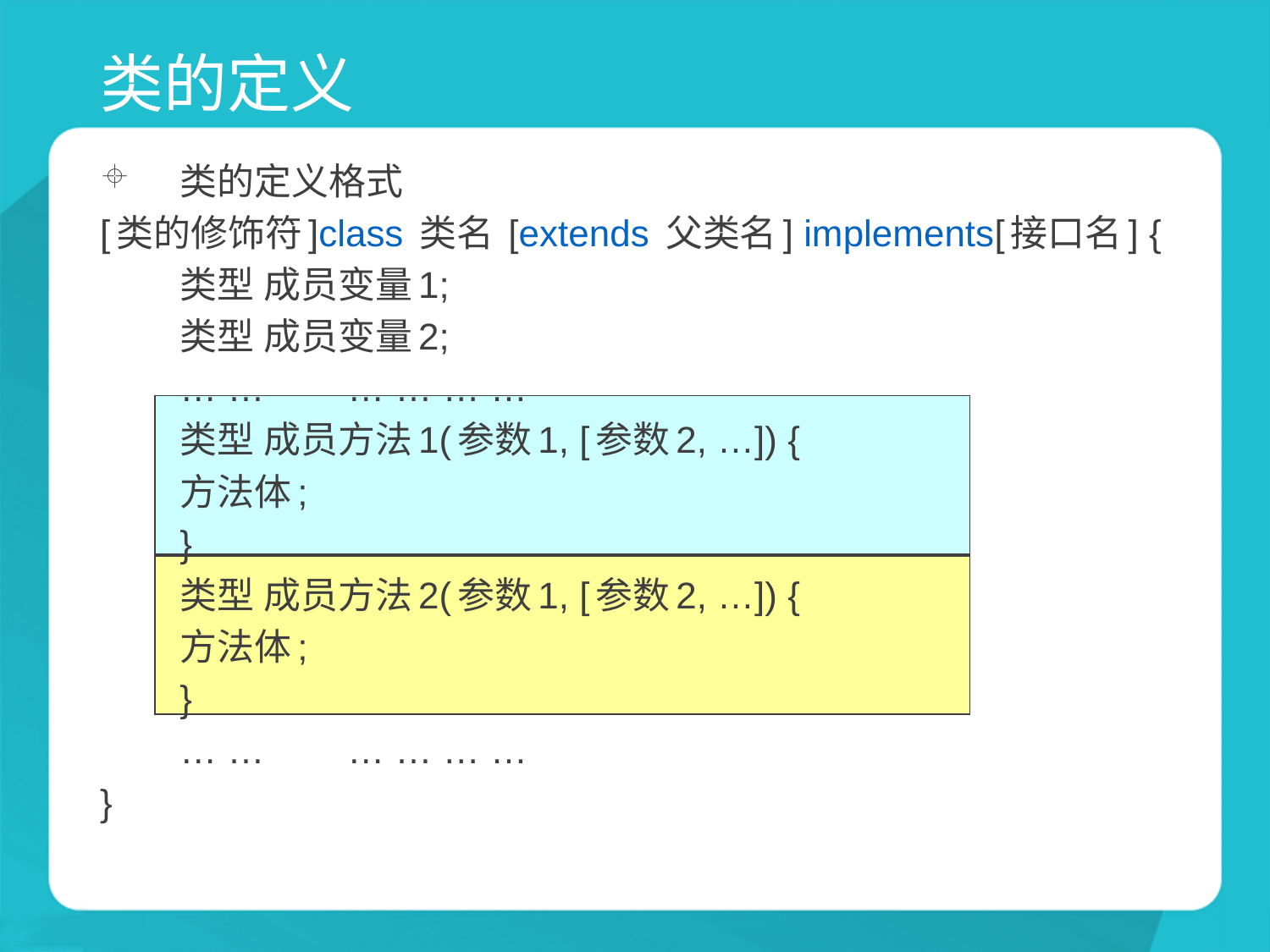

# 类的定义
类的定义格式
[类的修饰符]class 类名 [extends 父类名] implements[接口名] {
	类型	成员变量1;
	类型	成员变量2;
	… …	… … … …
	类型	成员方法1(参数1, [参数2, …]) {
			方法体;
	}
	类型	成员方法2(参数1, [参数2, …]) {
			方法体;
	}
	… …	… … … …
}

23